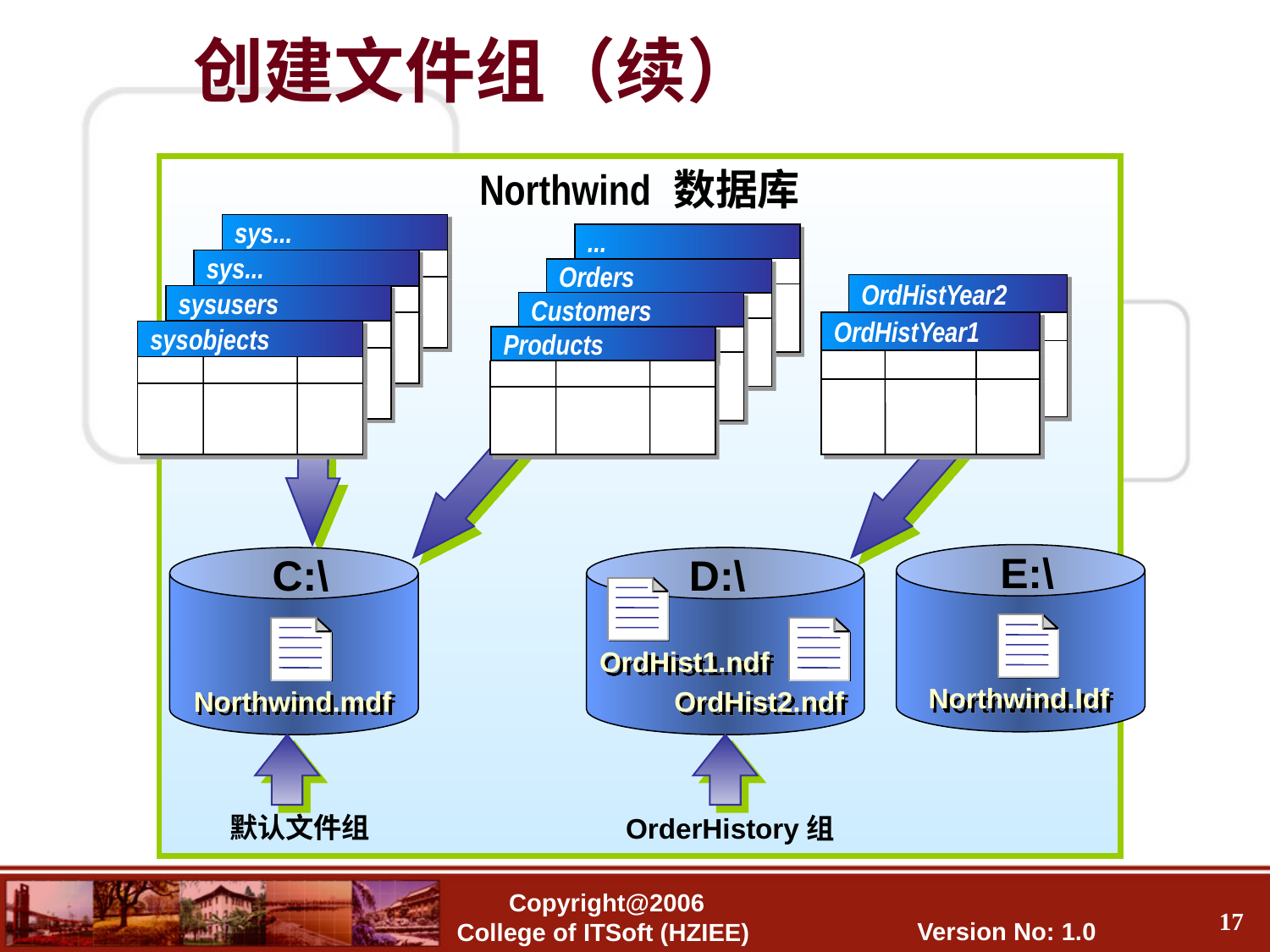

创建文件组（续）
Northwind 数据库
sys...
...
sys...

Orders
OrdHistYear2

sysusers

Customers

OrdHistYear1

sysobjects

Products

E:\
C:\
D:\

OrdHist1.ndf
OrdHist2.ndf

Northwind.Idf
Northwind.mdf

默认文件组
OrderHistory组